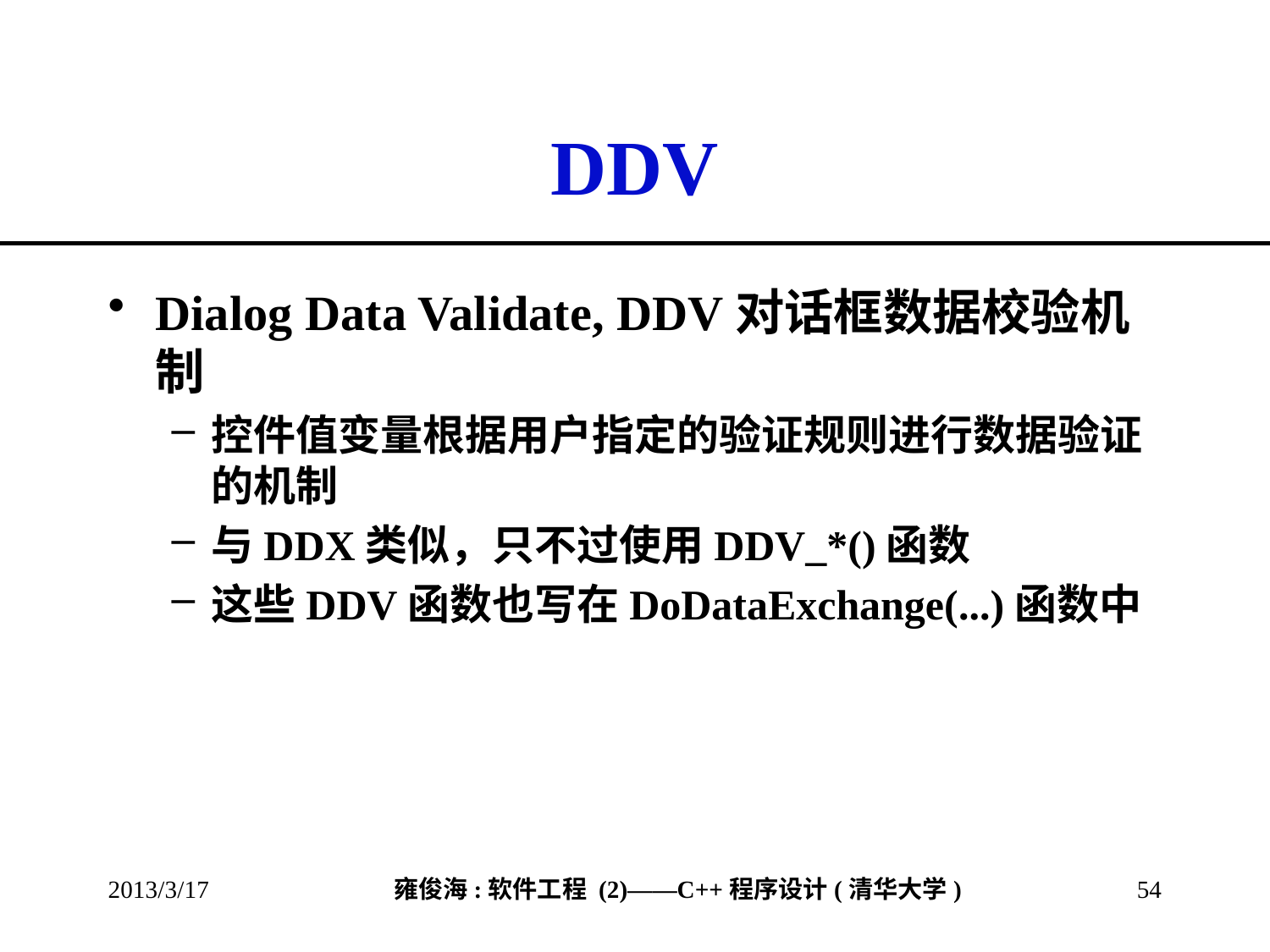

# DDV
Dialog Data Validate, DDV对话框数据校验机制
控件值变量根据用户指定的验证规则进行数据验证的机制
与DDX类似，只不过使用DDV_*()函数
这些DDV函数也写在DoDataExchange(...)函数中
2013/3/17
54